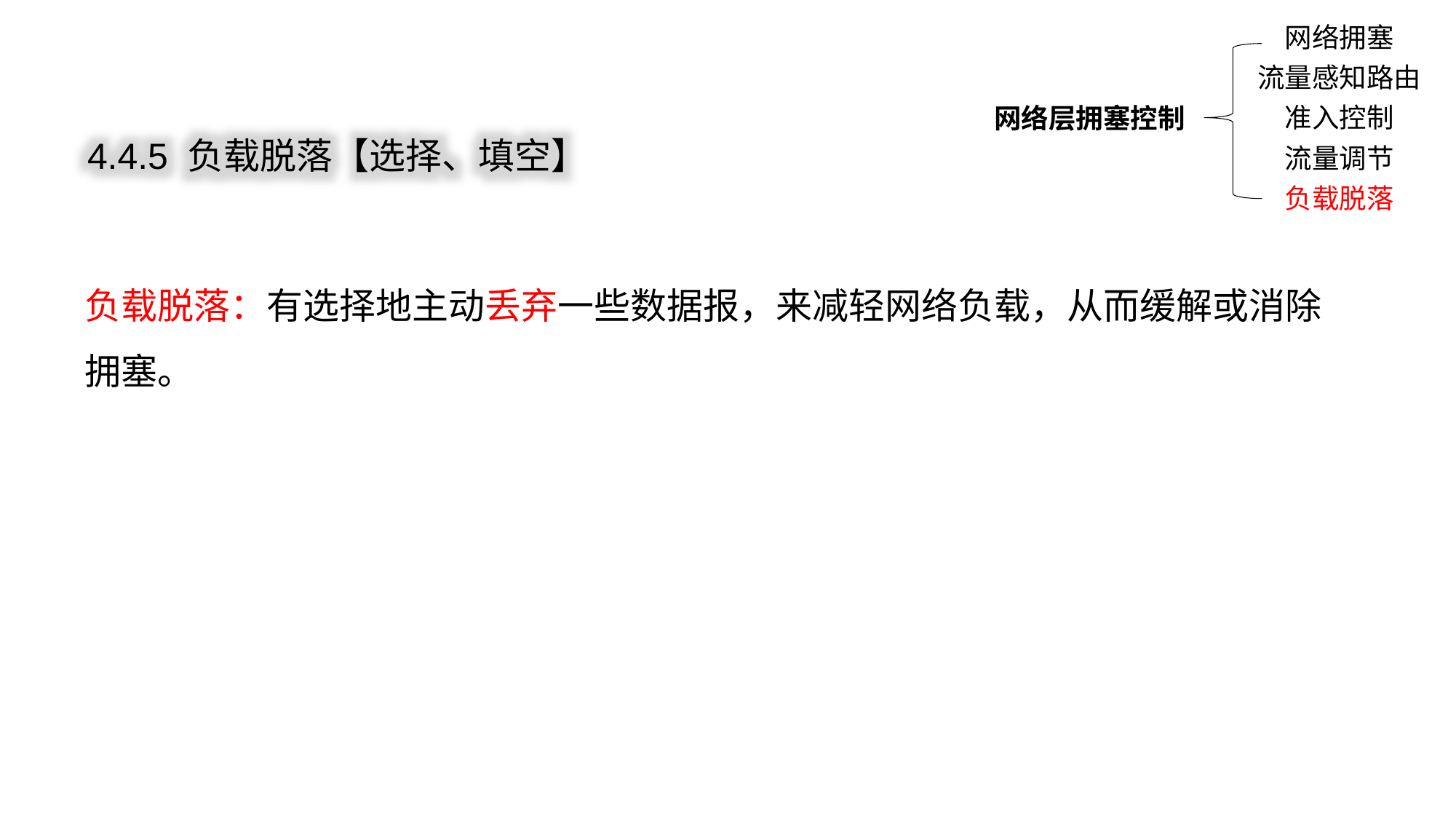

网络拥塞

流量感知路由
网络层拥塞控制
准入控制
流量调节
负载脱落
4.4.5 负载脱落【选择、填空】
负载脱落：有选择地主动丢弃一些数据报，来减轻网络负载，从而缓解或消除拥塞。